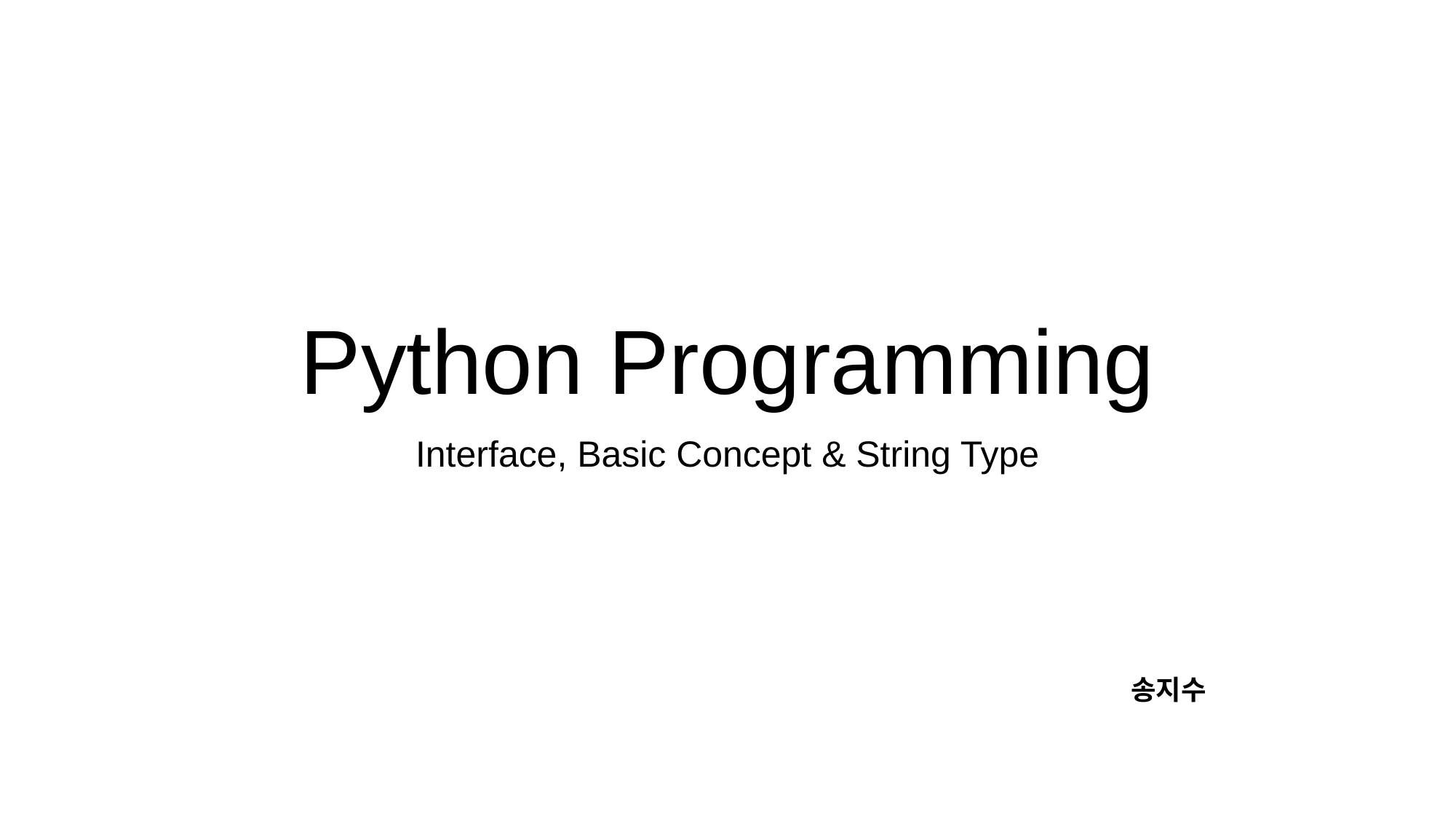

# Python Programming
Interface, Basic Concept & String Type
송지수